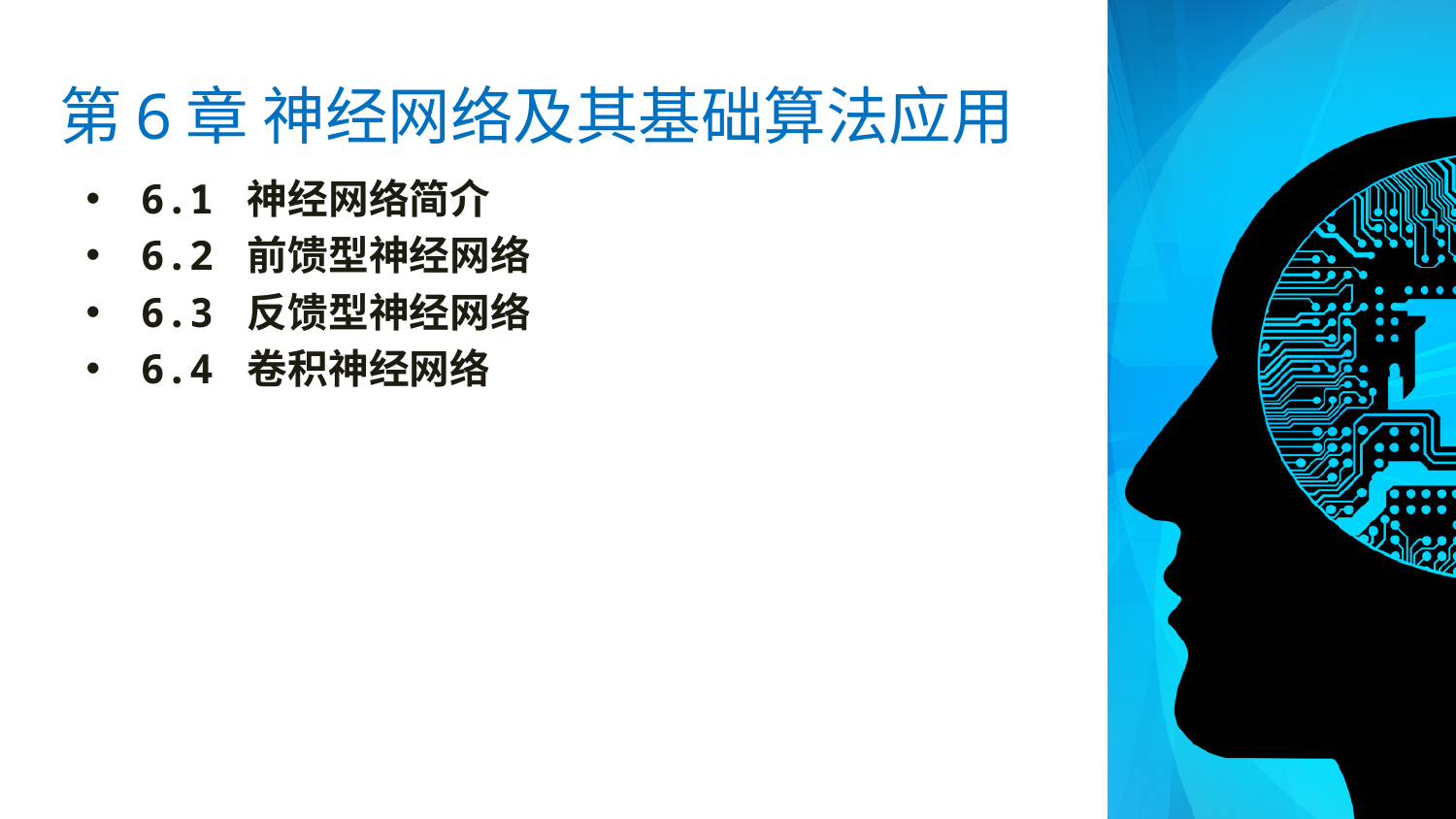

# 第6章 神经网络及其基础算法应用
6.1 神经网络简介
6.2 前馈型神经网络
6.3 反馈型神经网络
6.4 卷积神经网络